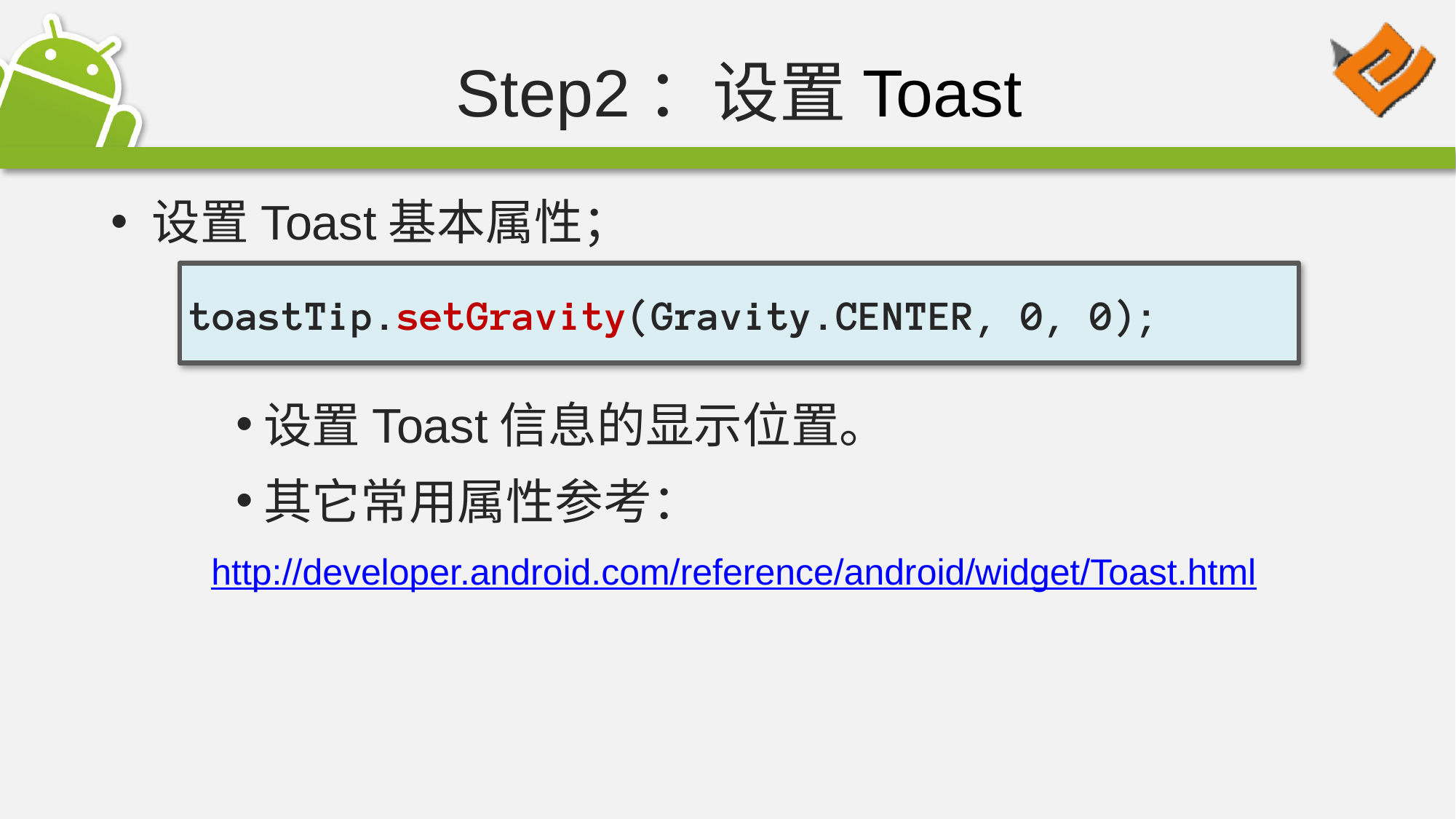

# Step2：设置Toast
设置Toast基本属性；
toastTip.setGravity(Gravity.CENTER, 0, 0);
设置Toast信息的显示位置。
其它常用属性参考：
http://developer.android.com/reference/android/widget/Toast.html